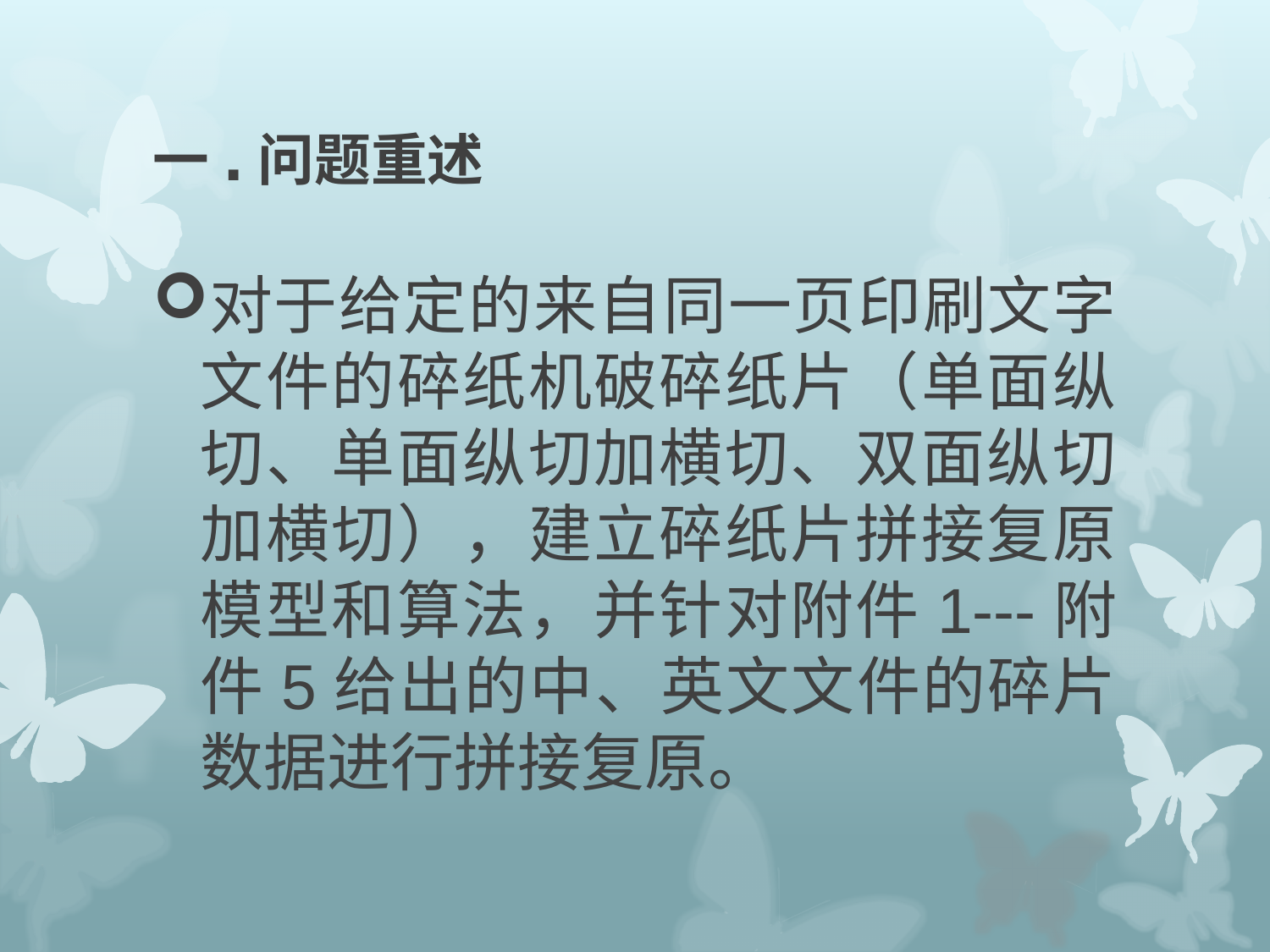

# 一.问题重述
对于给定的来自同一页印刷文字文件的碎纸机破碎纸片（单面纵切、单面纵切加横切、双面纵切加横切），建立碎纸片拼接复原模型和算法，并针对附件1---附件5给出的中、英文文件的碎片数据进行拼接复原。